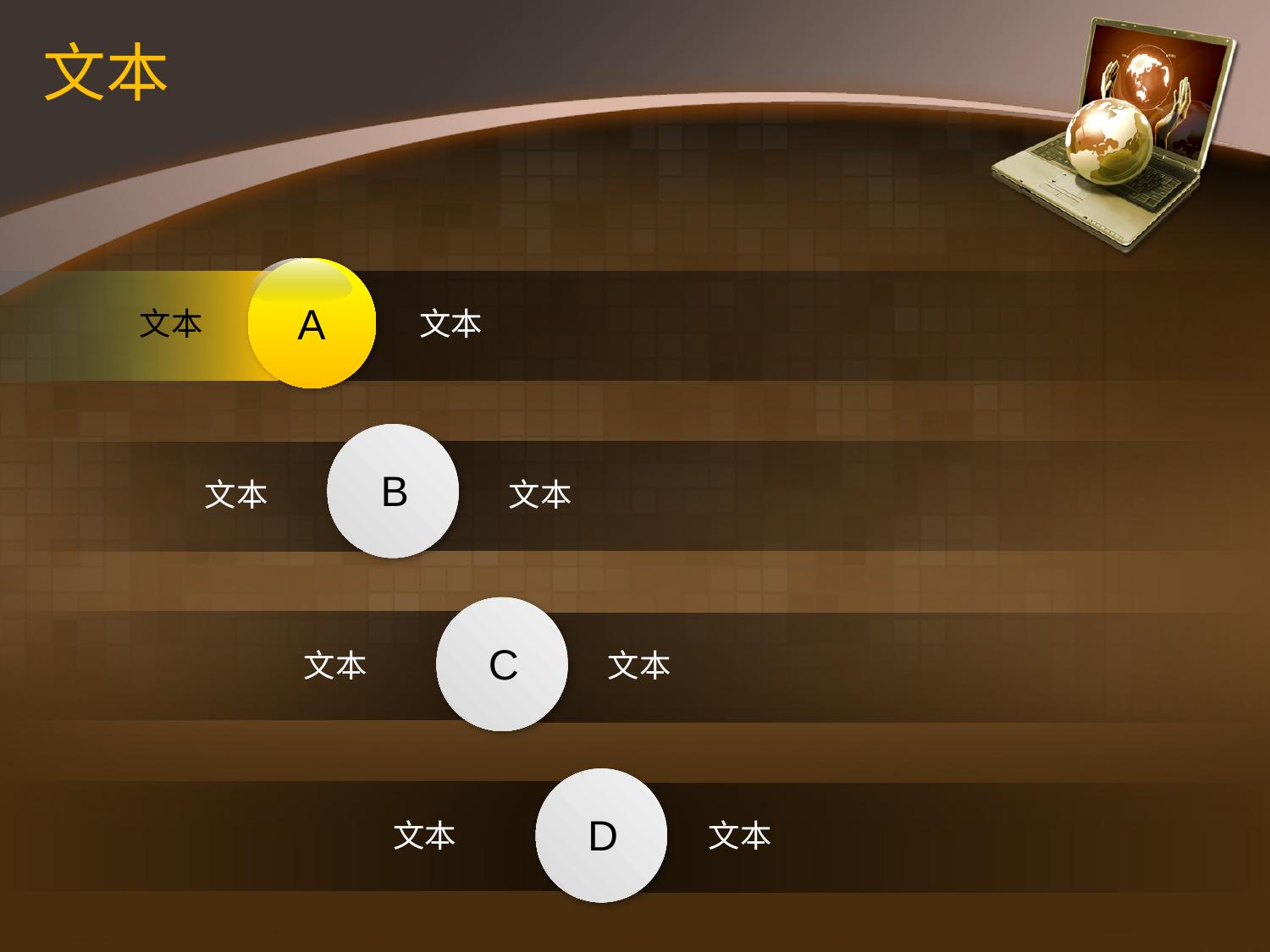

# 文本

文本
A
文本

B
文本
文本

C
文本
文本

D
文本
文本